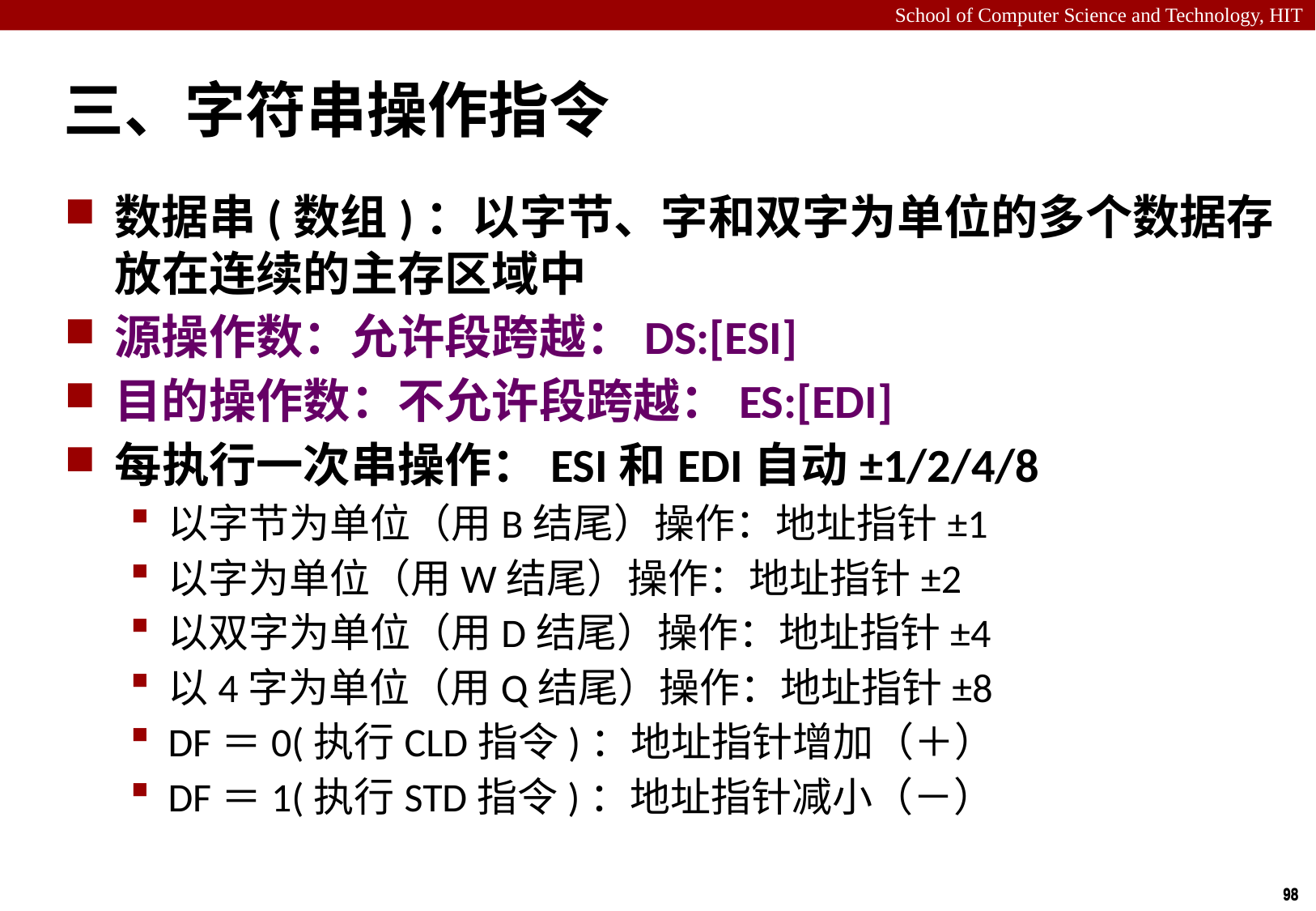

# 三、字符串操作指令
数据串(数组)：以字节、字和双字为单位的多个数据存放在连续的主存区域中
源操作数：允许段跨越：DS:[ESI]
目的操作数：不允许段跨越：ES:[EDI]
每执行一次串操作：ESI和EDI自动±1/2/4/8
以字节为单位（用B结尾）操作：地址指针±1
以字为单位（用W结尾）操作：地址指针±2
以双字为单位（用D结尾）操作：地址指针±4
以4字为单位（用Q结尾）操作：地址指针±8
DF＝0(执行CLD指令)：地址指针增加（＋）
DF＝1(执行STD指令)：地址指针减小（－）
98